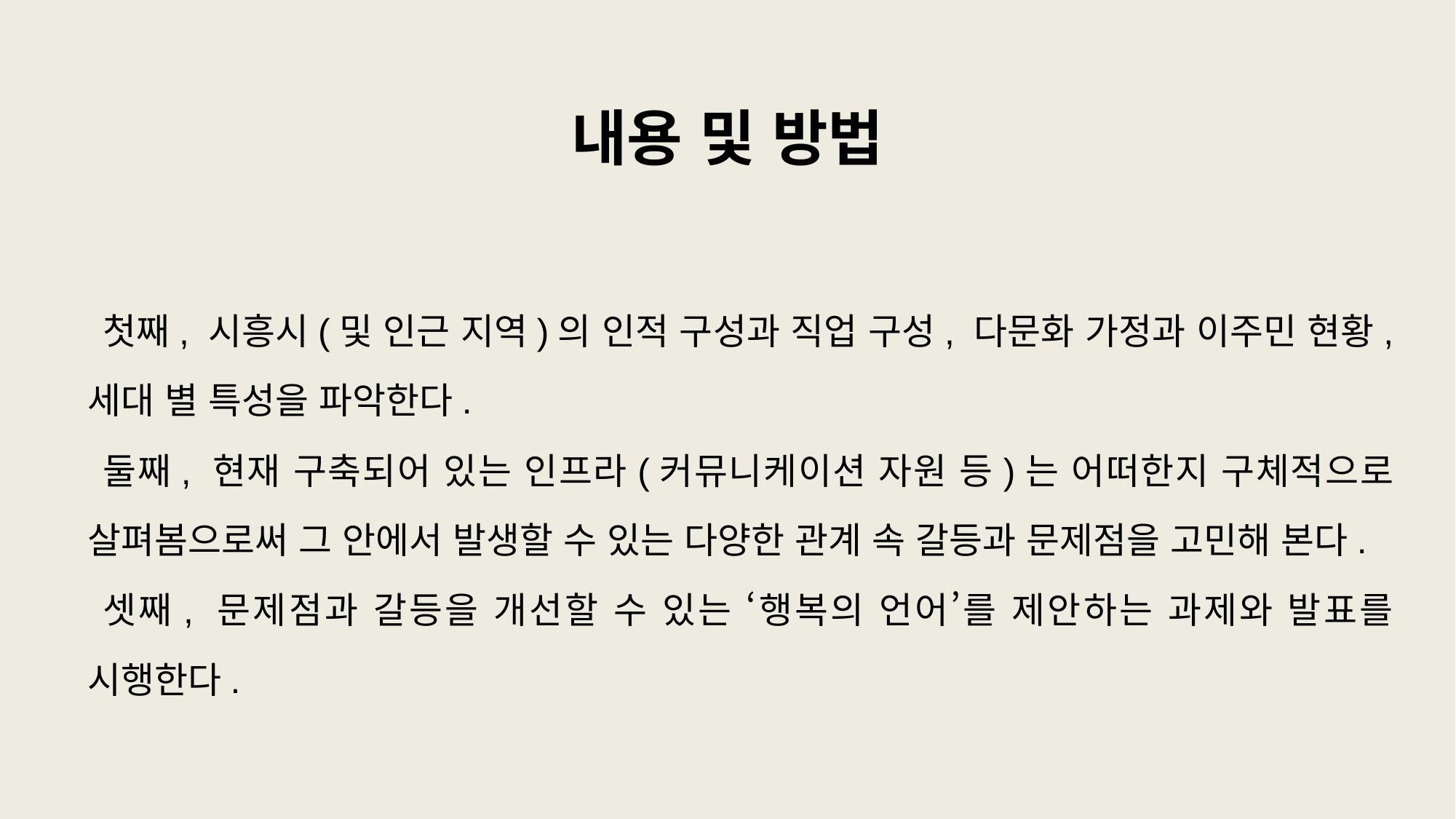

# 내용 및 방법
첫째, 시흥시(및 인근 지역)의 인적 구성과 직업 구성, 다문화 가정과 이주민 현황, 세대 별 특성을 파악한다.
둘째, 현재 구축되어 있는 인프라(커뮤니케이션 자원 등)는 어떠한지 구체적으로 살펴봄으로써 그 안에서 발생할 수 있는 다양한 관계 속 갈등과 문제점을 고민해 본다.
셋째, 문제점과 갈등을 개선할 수 있는 ‘행복의 언어’를 제안하는 과제와 발표를 시행한다.